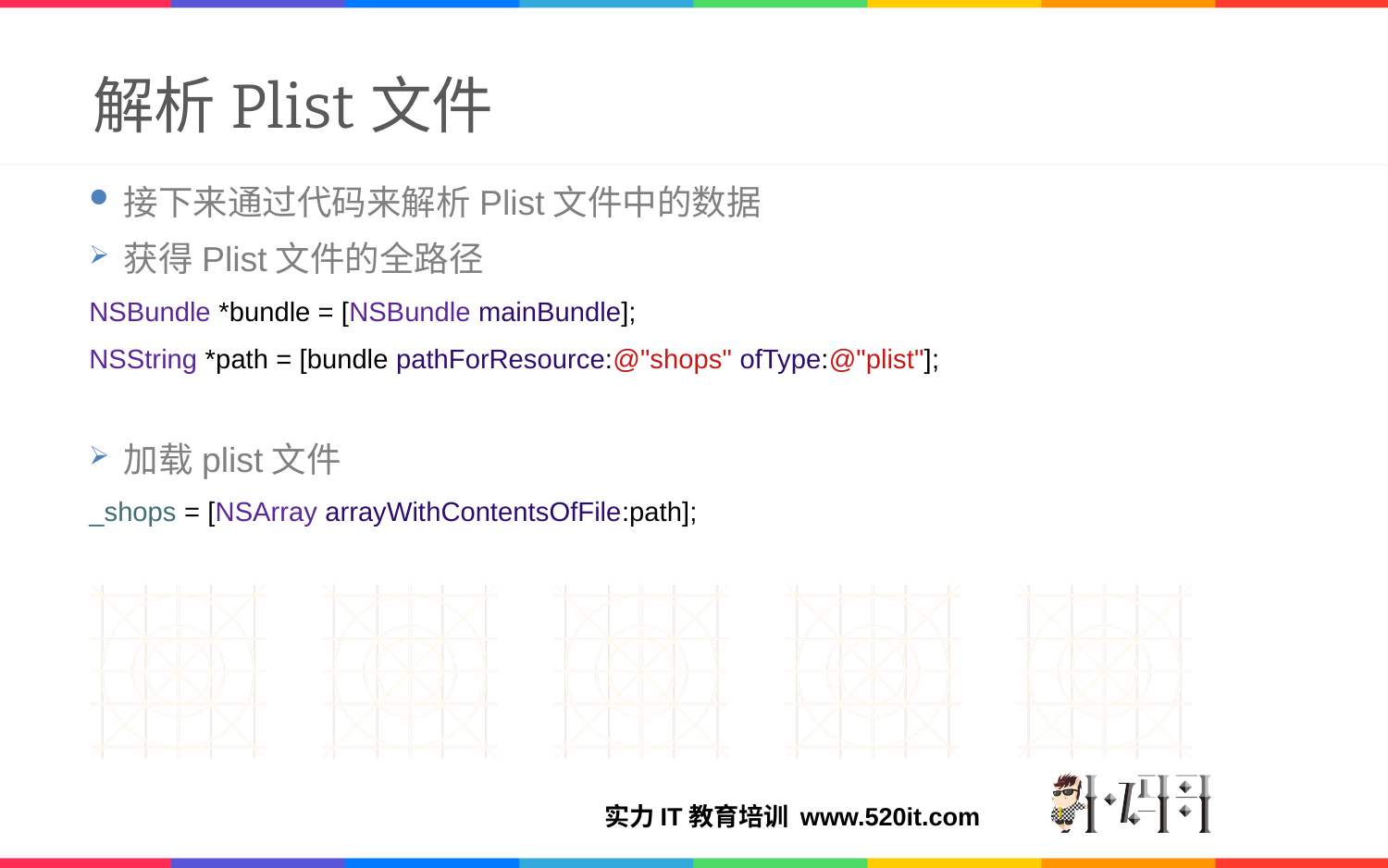

# 解析Plist文件
接下来通过代码来解析Plist文件中的数据
获得Plist文件的全路径
NSBundle *bundle = [NSBundle mainBundle];
NSString *path = [bundle pathForResource:@"shops" ofType:@"plist"];

加载plist文件
_shops = [NSArray arrayWithContentsOfFile:path];